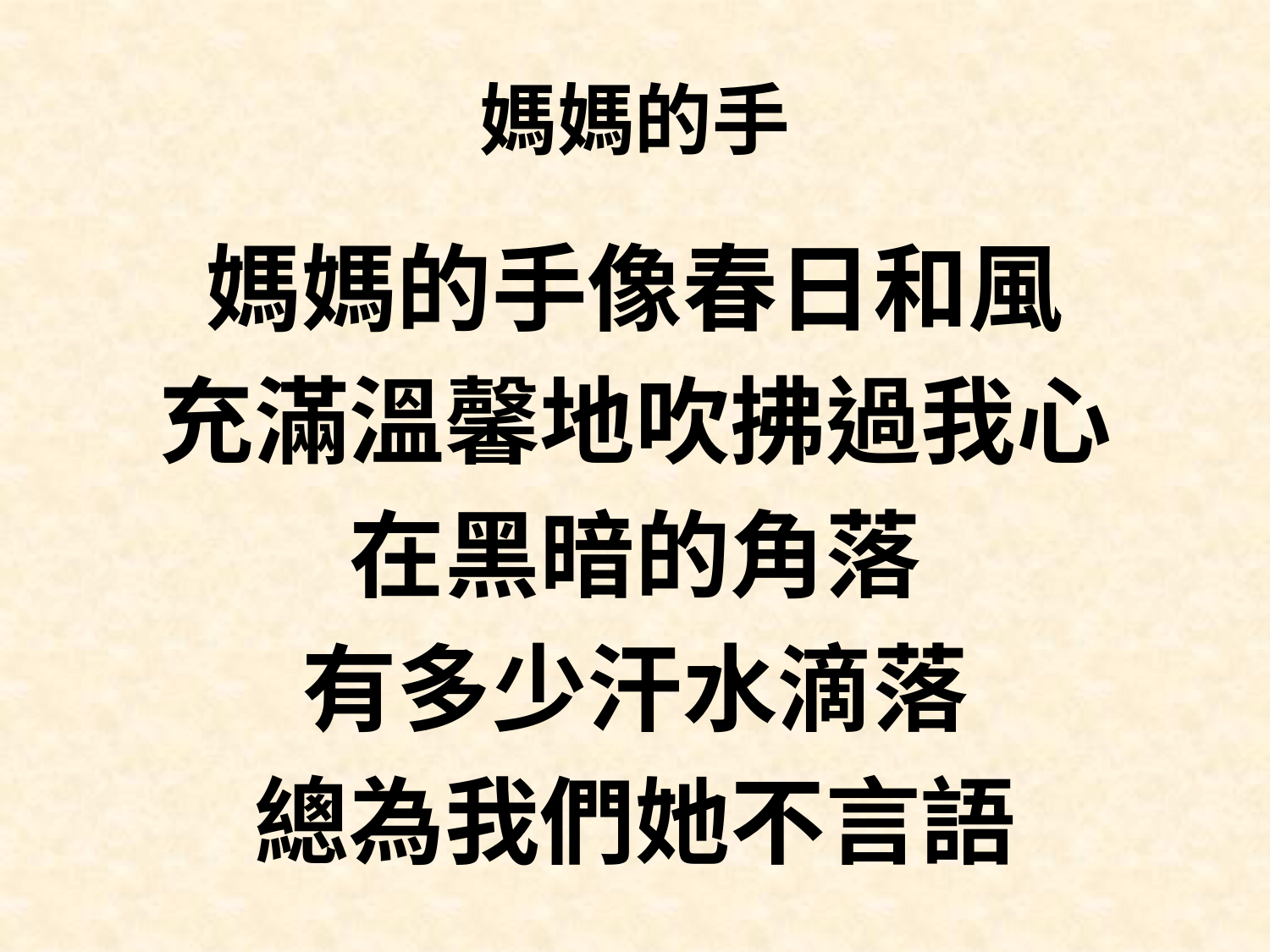

# 媽媽的手
媽媽的手像春日和風
充滿溫馨地吹拂過我心
在黑暗的角落
有多少汗水滴落
總為我們她不言語